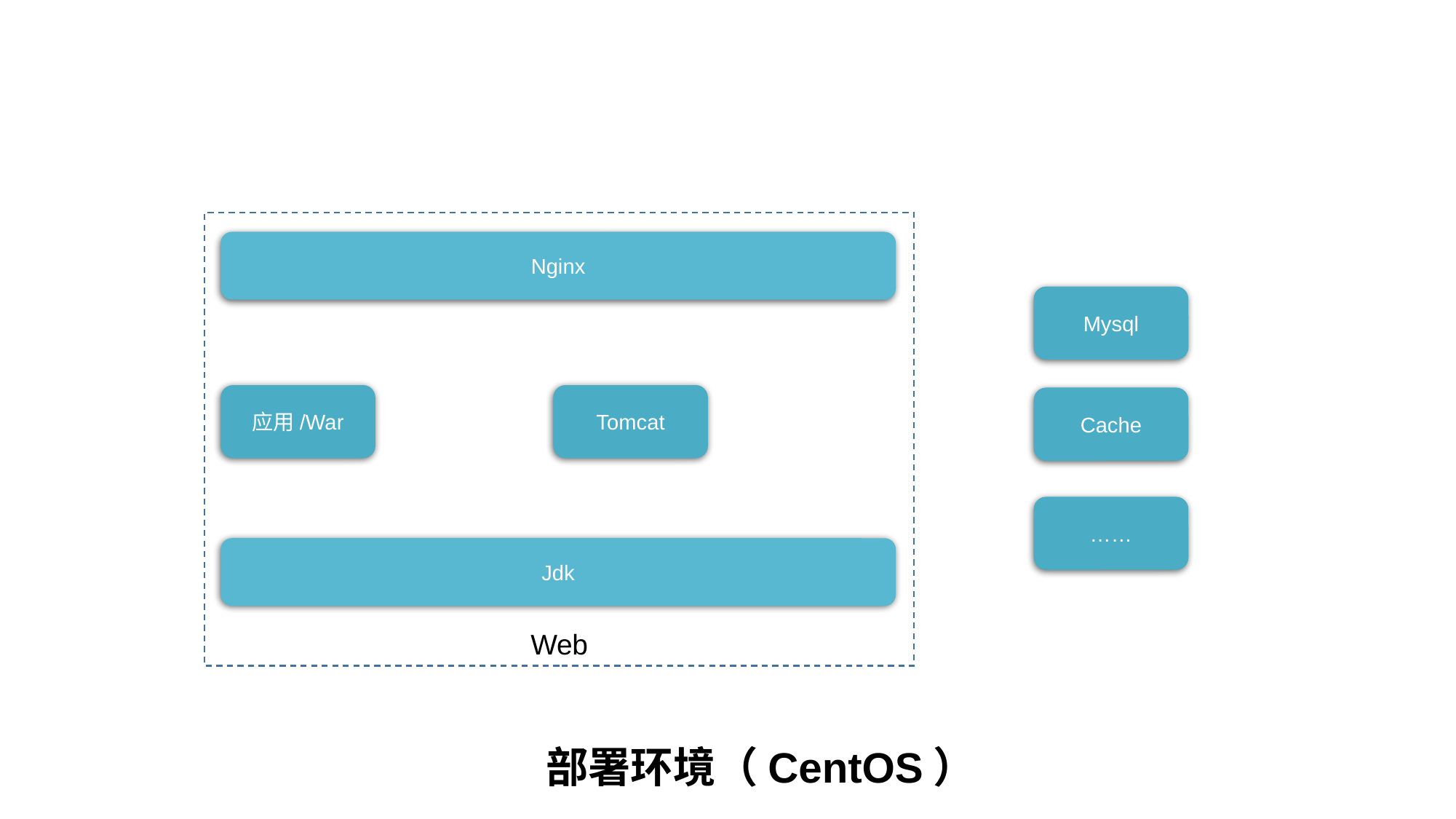

Web
Nginx
Mysql
Tomcat
应用/War
Cache
……
Jdk
部署环境（CentOS）
注册中心